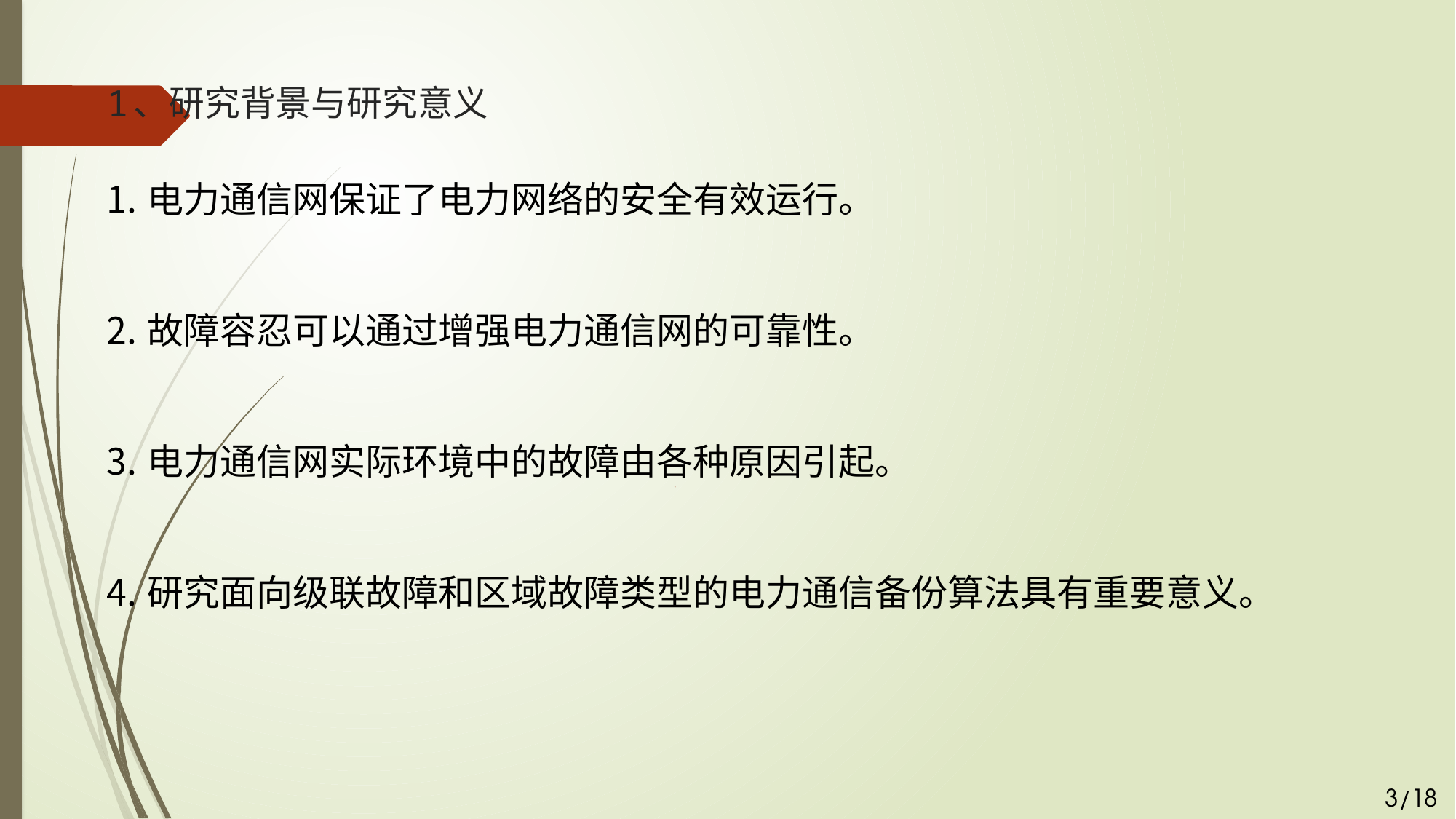

# 1、研究背景与研究意义
电力通信网保证了电力网络的安全有效运行。

故障容忍可以通过增强电力通信网的可靠性。

电力通信网实际环境中的故障由各种原因引起。

研究面向级联故障和区域故障类型的电力通信备份算法具有重要意义。

3/18